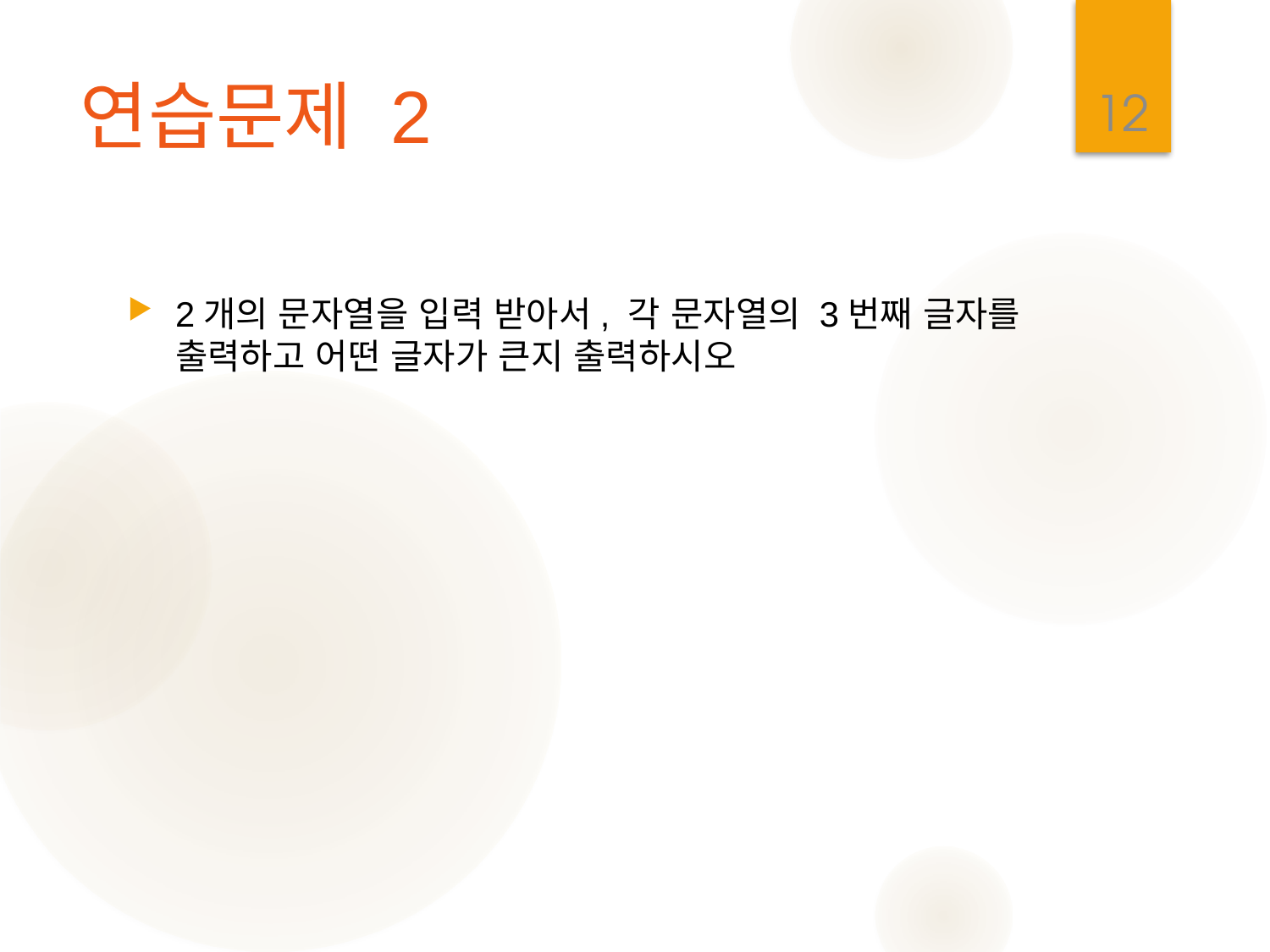

12
# 연습문제 2
2개의 문자열을 입력 받아서, 각 문자열의 3번째 글자를 출력하고 어떤 글자가 큰지 출력하시오